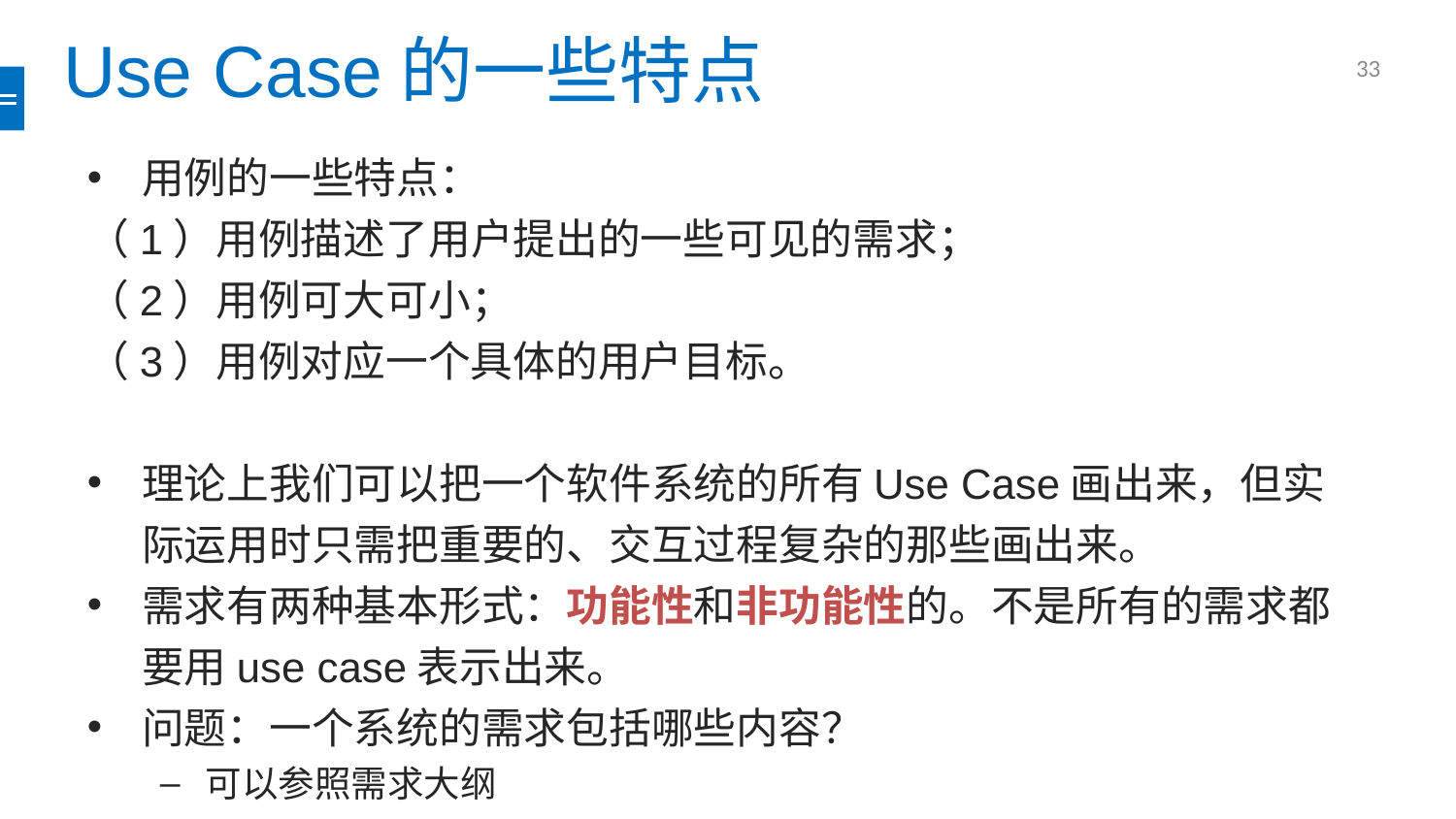

# Use Case的一些特点
用例的一些特点：
（1）用例描述了用户提出的一些可见的需求；
（2）用例可大可小；
（3）用例对应一个具体的用户目标。

理论上我们可以把一个软件系统的所有Use Case画出来，但实际运用时只需把重要的、交互过程复杂的那些画出来。
需求有两种基本形式：功能性和非功能性的。不是所有的需求都要用use case表示出来。
问题：一个系统的需求包括哪些内容？
可以参照需求大纲
33